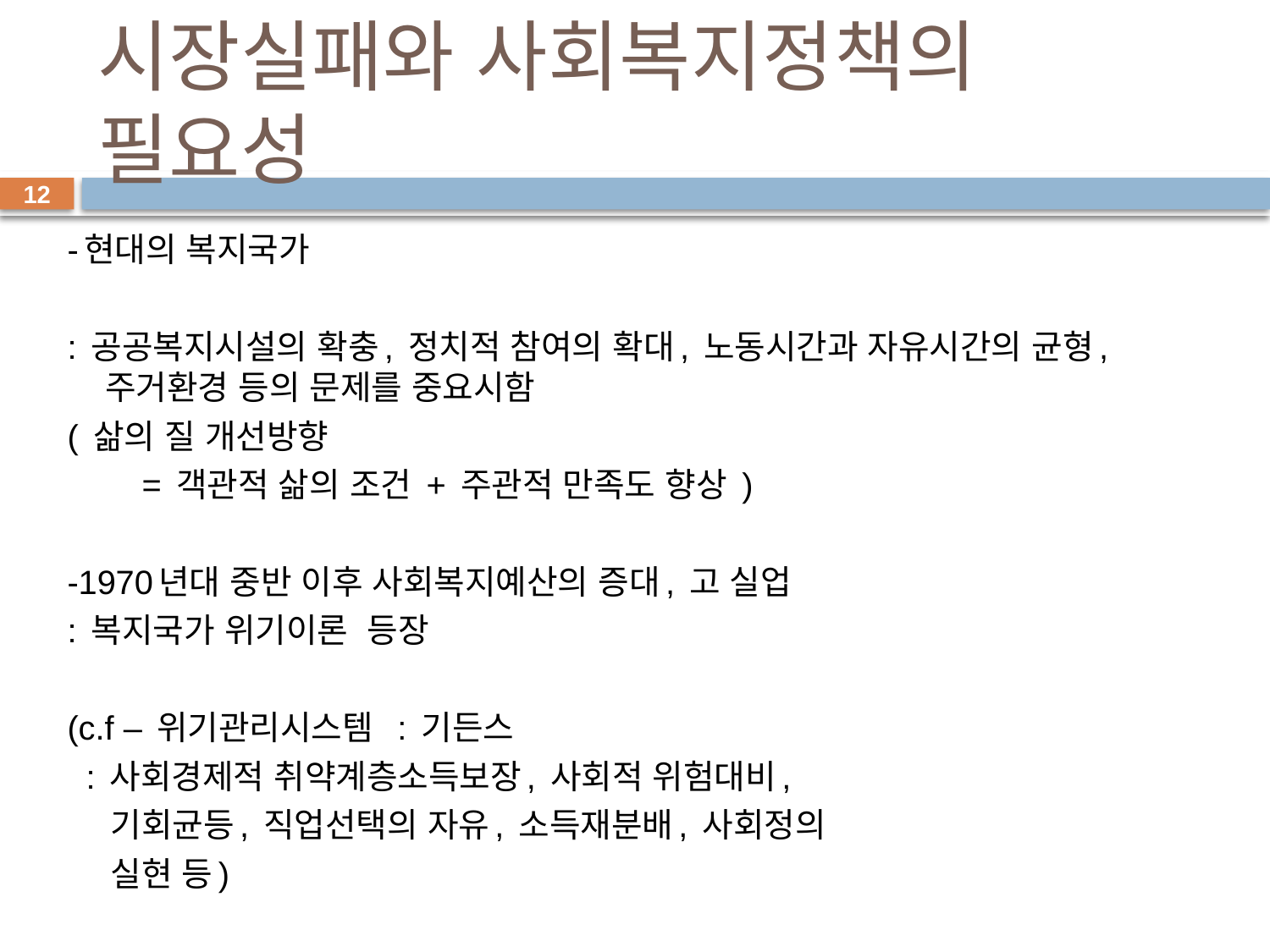

# 시장실패와 사회복지정책의 필요성
12
-현대의 복지국가

: 공공복지시설의 확충, 정치적 참여의 확대, 노동시간과 자유시간의 균형, 주거환경 등의 문제를 중요시함
( 삶의 질 개선방향
        = 객관적 삶의 조건 + 주관적 만족도 향상 )

-1970년대 중반 이후 사회복지예산의 증대, 고 실업
: 복지국가 위기이론  등장

(c.f – 위기관리시스템  : 기든스
  : 사회경제적 취약계층소득보장, 사회적 위험대비,
    기회균등, 직업선택의 자유, 소득재분배, 사회정의
    실현 등)